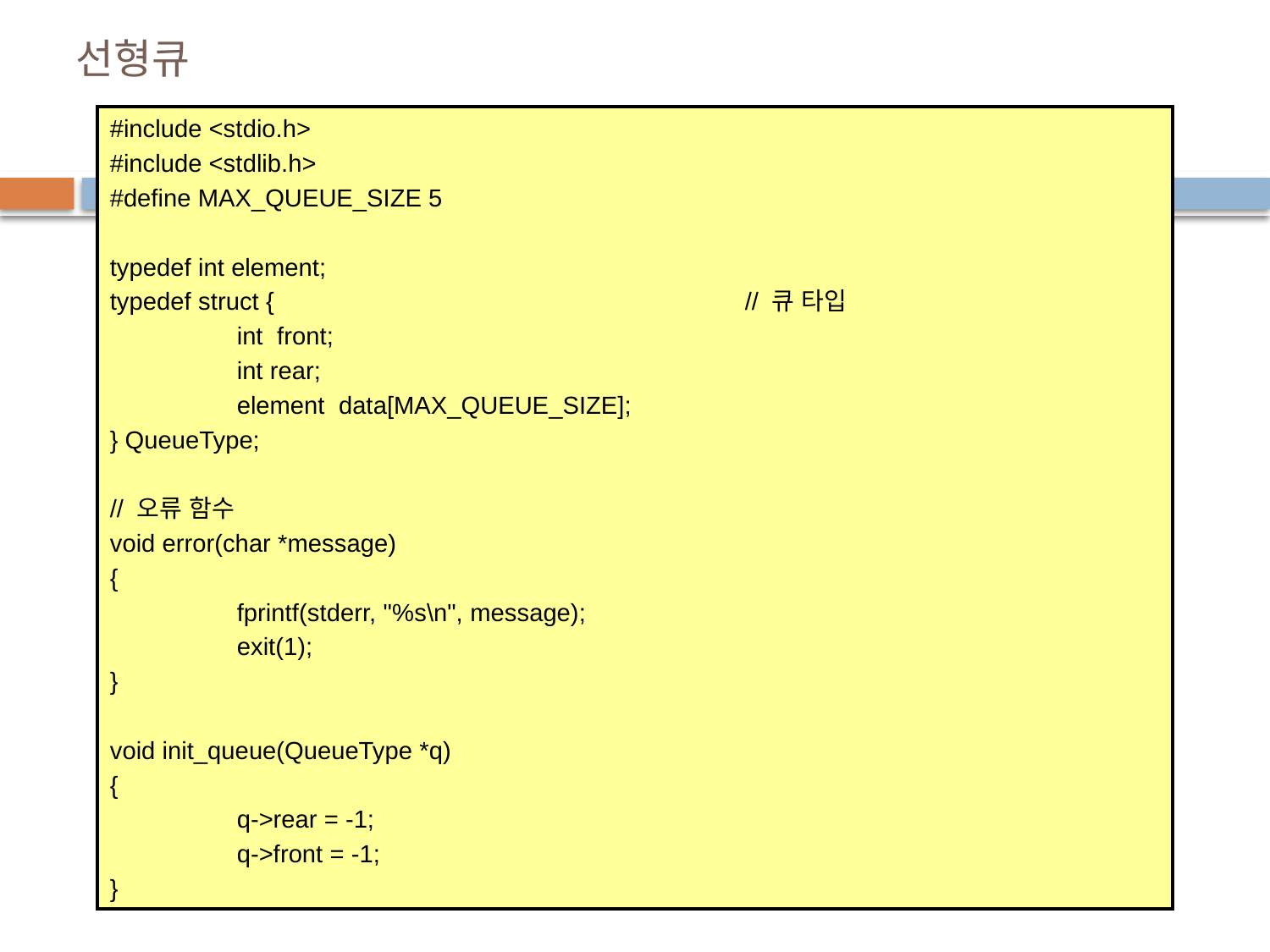

# 선형큐
#include <stdio.h>
#include <stdlib.h>
#define MAX_QUEUE_SIZE 5

typedef int element;
typedef struct { 				// 큐 타입
	int  front;
	int rear;
	element  data[MAX_QUEUE_SIZE];
} QueueType;

// 오류 함수
void error(char *message)
{
	fprintf(stderr, "%s\n", message);
	exit(1);
}

void init_queue(QueueType *q)
{
	q->rear = -1;
	q->front = -1;
}